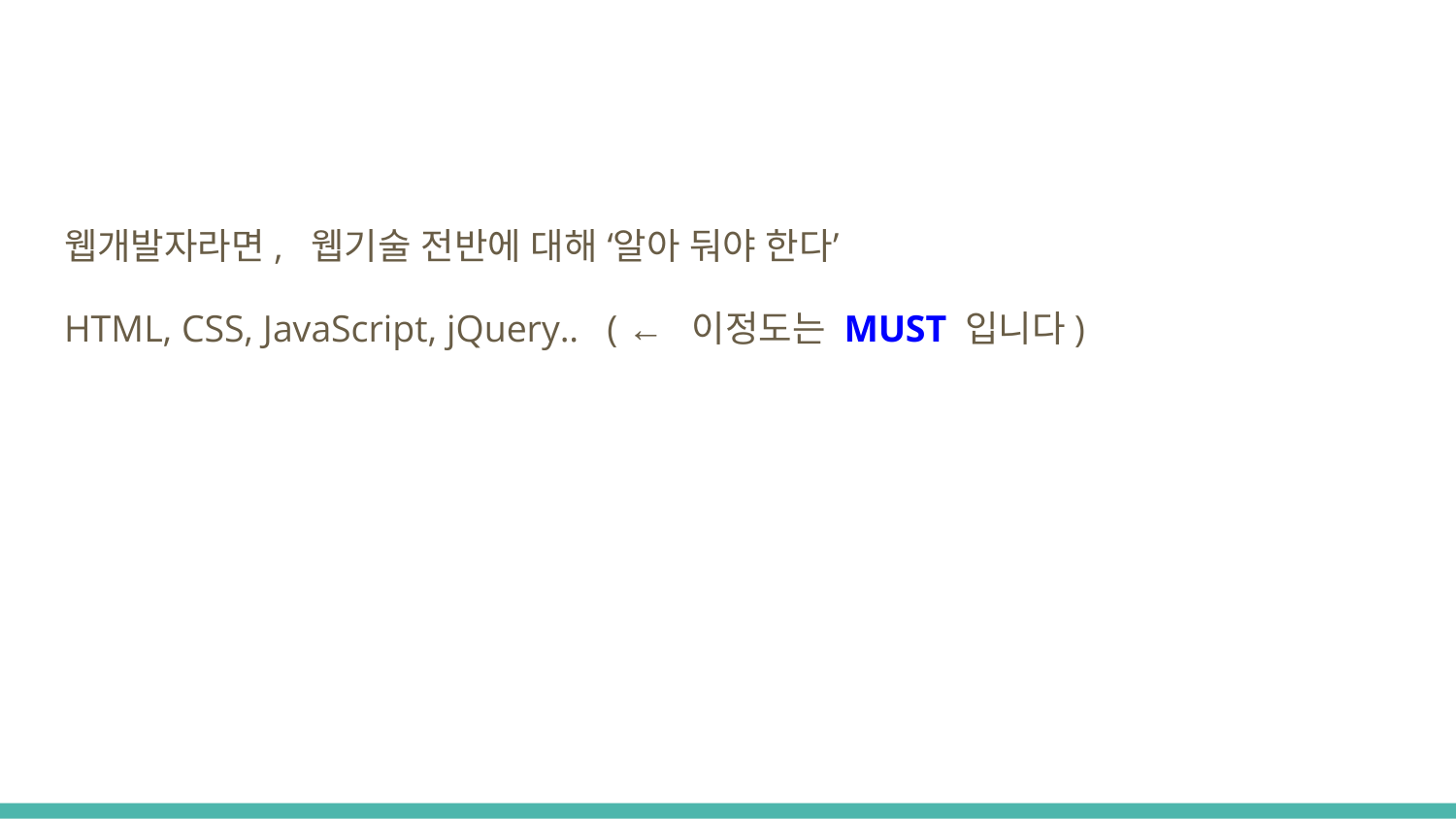

#
웹개발자라면,  웹기술 전반에 대해 ‘알아 둬야 한다’
HTML, CSS, JavaScript, jQuery..   ( ←  이정도는 MUST 입니다)